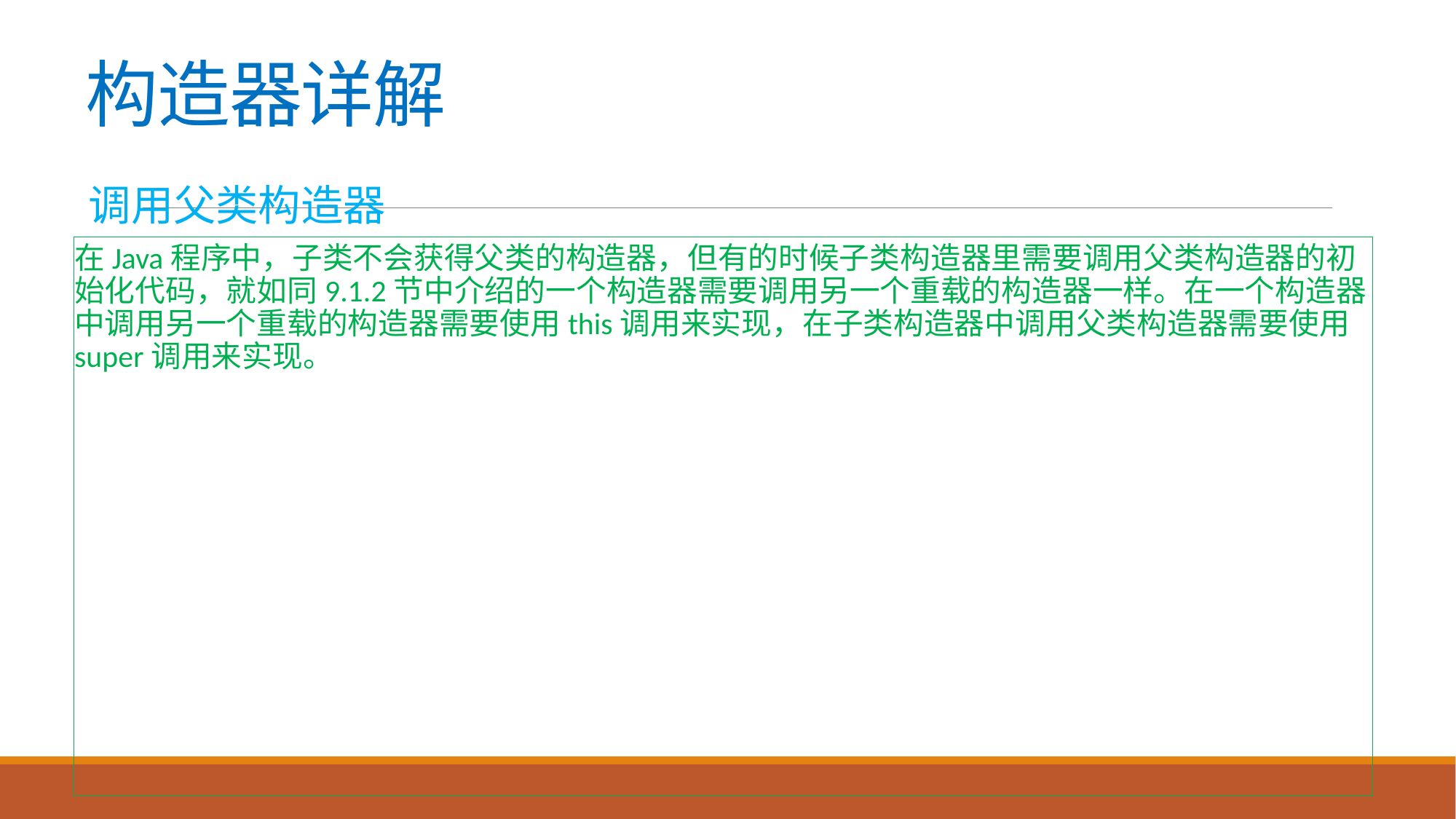

# 构造器详解
调用父类构造器
在Java程序中，子类不会获得父类的构造器，但有的时候子类构造器里需要调用父类构造器的初始化代码，就如同9.1.2节中介绍的一个构造器需要调用另一个重载的构造器一样。在一个构造器中调用另一个重载的构造器需要使用this调用来实现，在子类构造器中调用父类构造器需要使用super调用来实现。